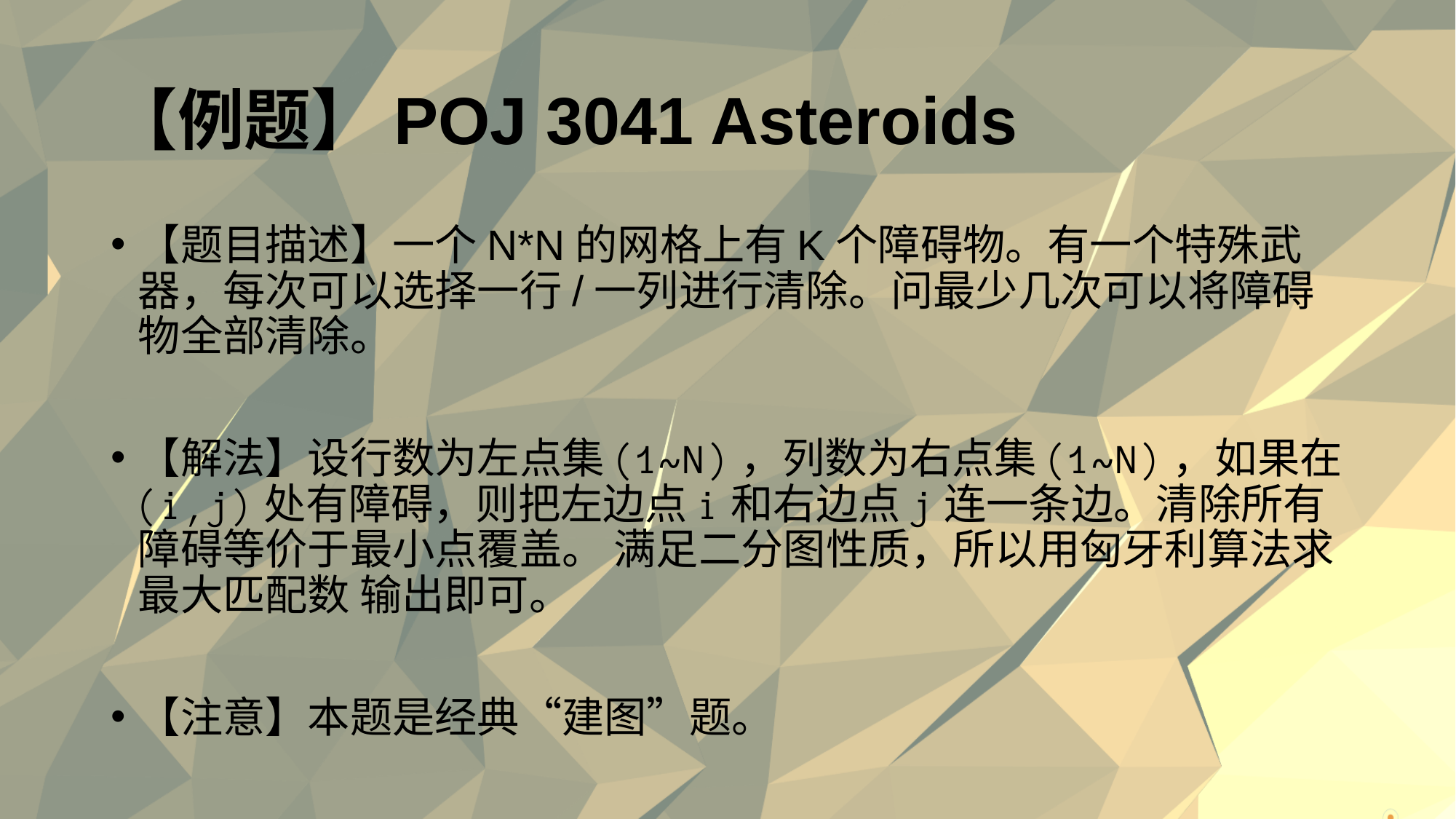

# 【例题】POJ 3041 Asteroids
【题目描述】一个N*N的网格上有K个障碍物。有一个特殊武器，每次可以选择一行/一列进行清除。问最少几次可以将障碍物全部清除。

【解法】设行数为左点集(1~N)，列数为右点集(1~N)，如果在(i,j)处有障碍，则把左边点i和右边点j连一条边。清除所有障碍等价于最小点覆盖。 满足二分图性质，所以用匈牙利算法求最大匹配数 输出即可。

【注意】本题是经典“建图”题。